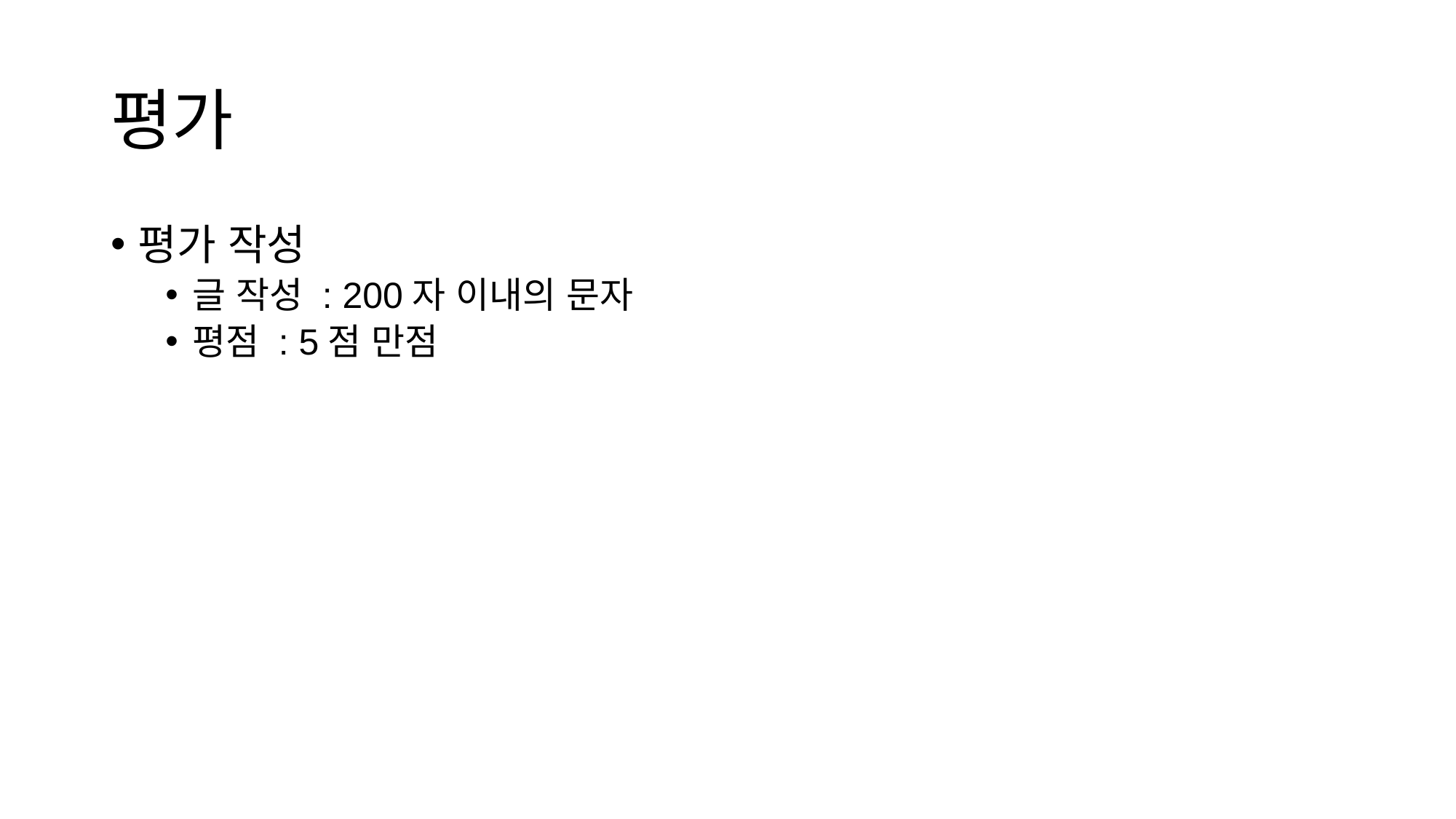

# 평가
평가 작성
글 작성 : 200자 이내의 문자
평점 : 5점 만점